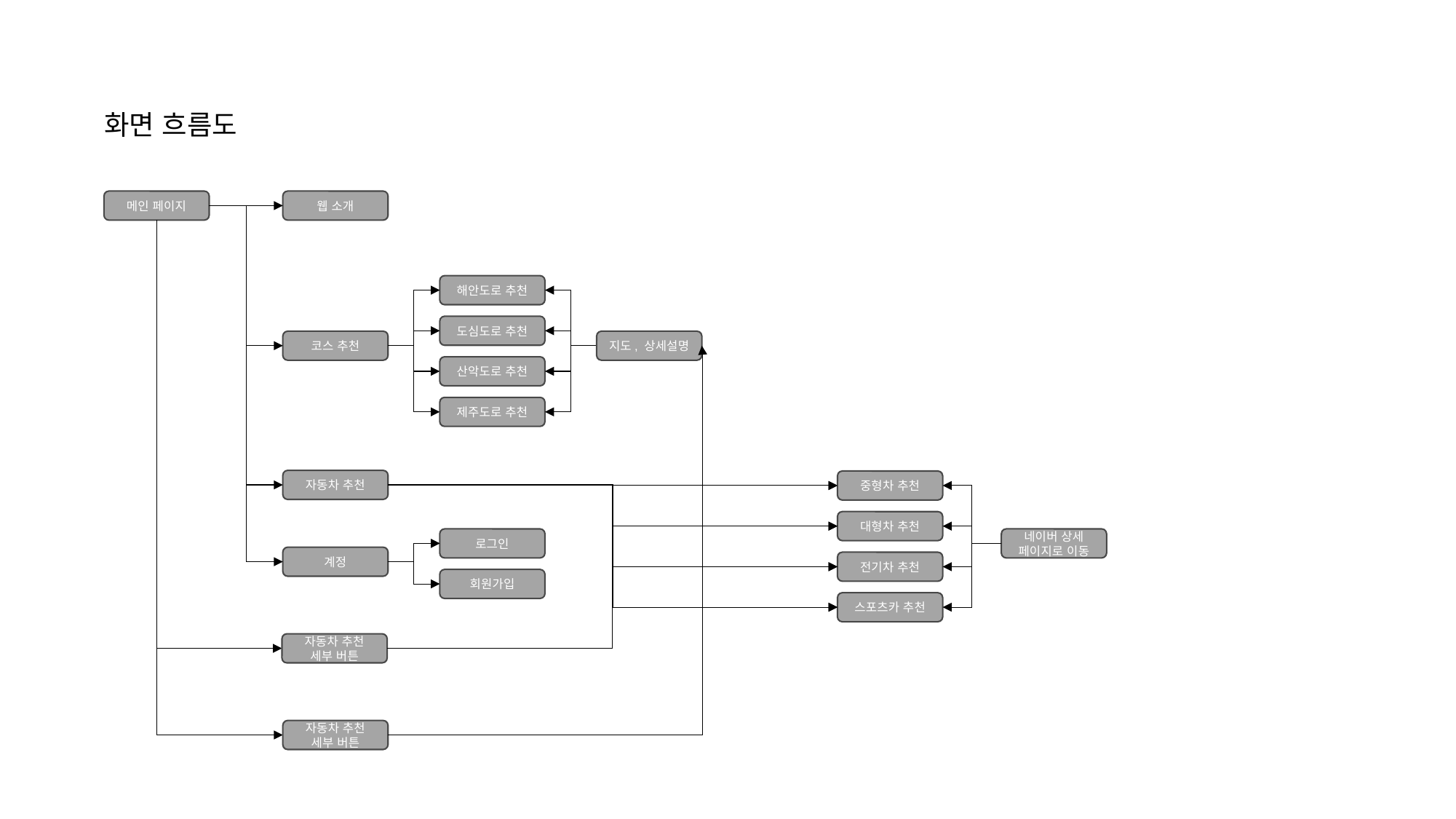

화면 흐름도
메인 페이지
웹 소개
해안도로 추천
도심도로 추천
코스 추천
지도, 상세설명
산악도로 추천
제주도로 추천
자동차 추천
중형차 추천
대형차 추천
로그인
네이버 상세
페이지로 이동
계정
전기차 추천
회원가입
스포츠카 추천
자동차 추천
세부 버튼
자동차 추천
세부 버튼